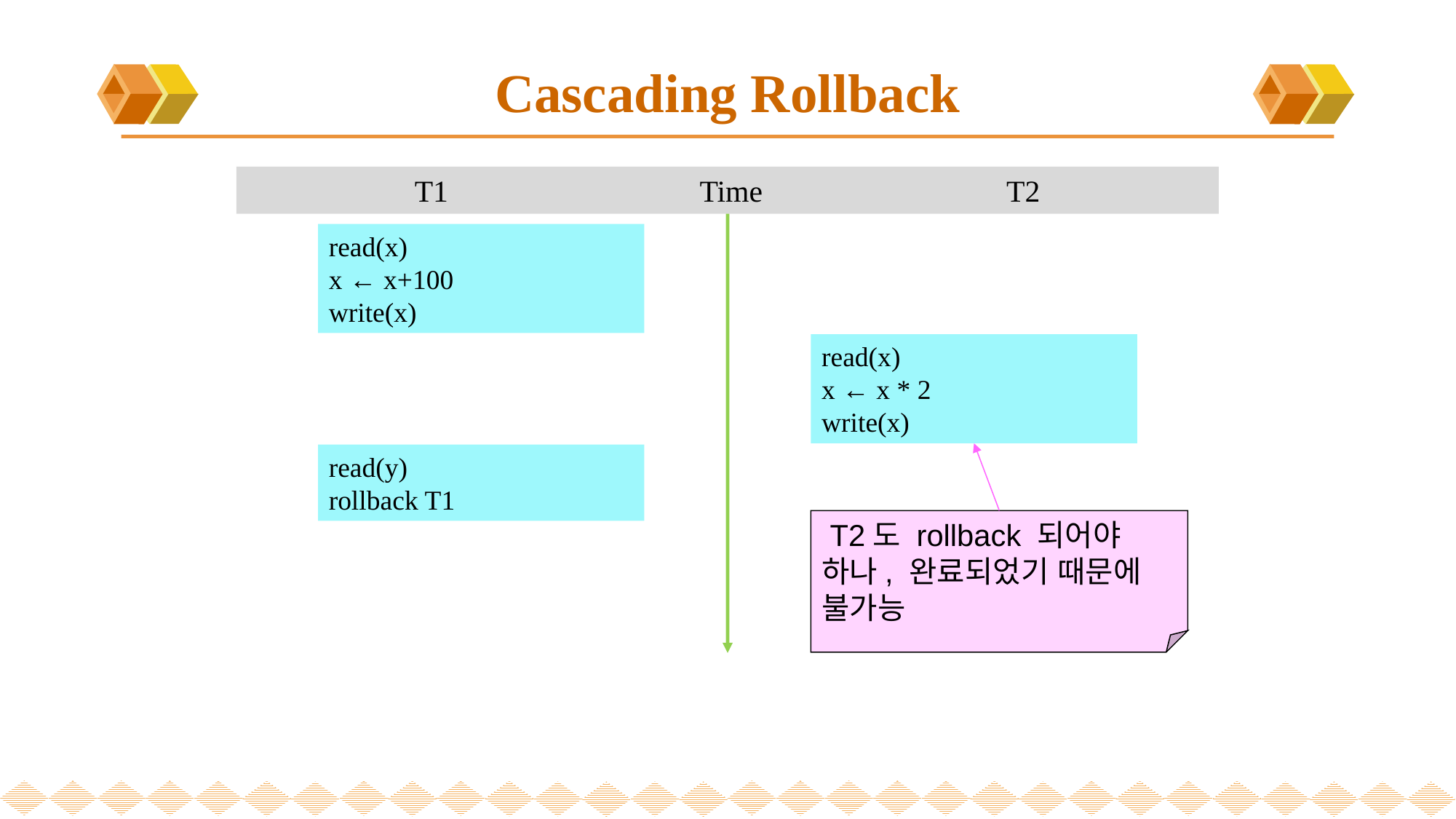

# Cascading Rollback
T1                                 Time                                T2
read(x)
x ← x+100
write(x)
read(x)
x ← x * 2
write(x)
read(y)
rollback T1
 T2도 rollback 되어야 하나, 완료되었기 때문에 불가능